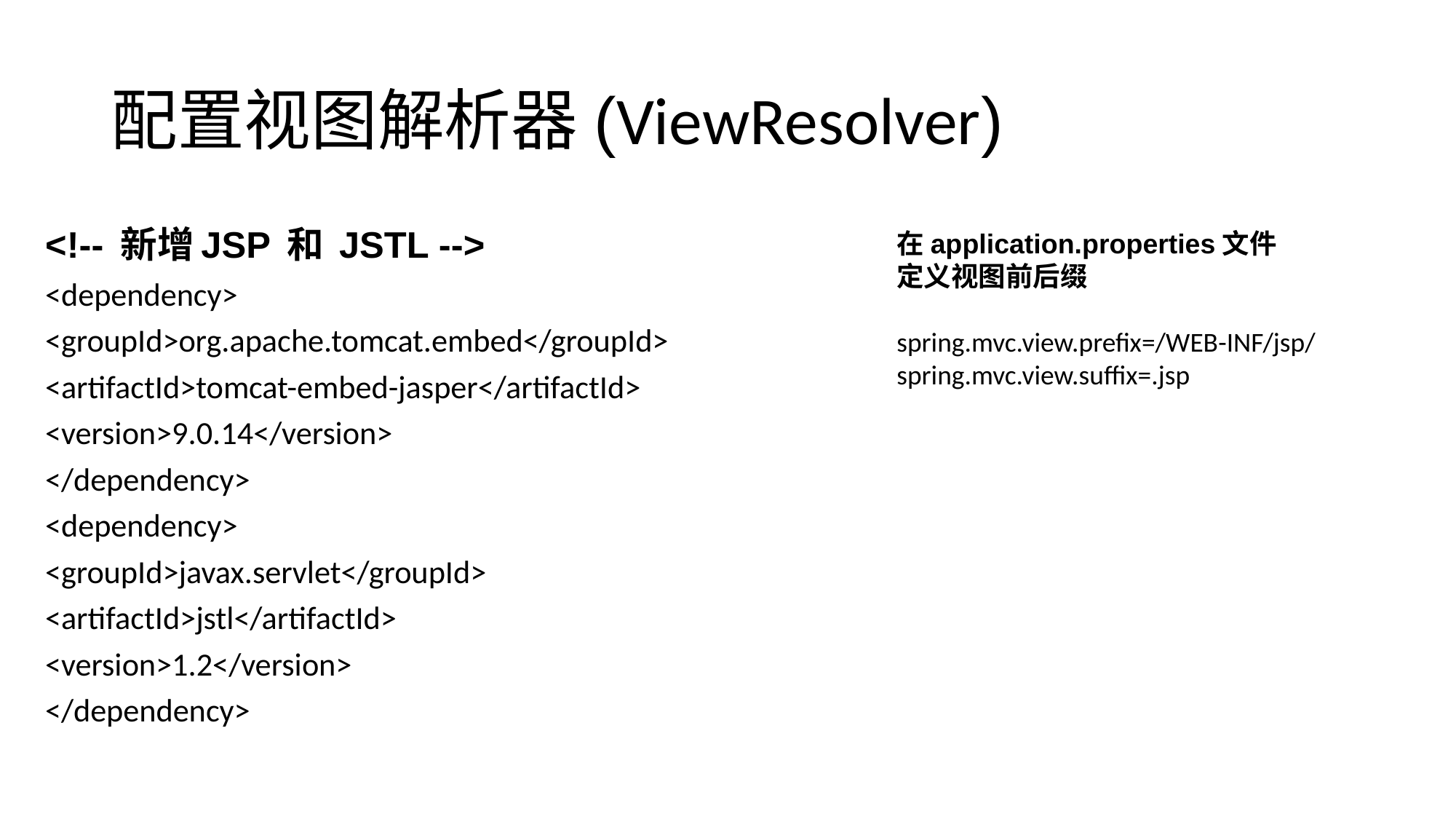

# 配置视图解析器(ViewResolver)
		<!-- 新增JSP 和 JSTL -->
		<dependency>
			<groupId>org.apache.tomcat.embed</groupId>
			<artifactId>tomcat-embed-jasper</artifactId>
			<version>9.0.14</version>
		</dependency>
		<dependency>
			<groupId>javax.servlet</groupId>
			<artifactId>jstl</artifactId>
			<version>1.2</version>
		</dependency>
在application.properties文件
定义视图前后缀

spring.mvc.view.prefix=/WEB-INF/jsp/
spring.mvc.view.suffix=.jsp